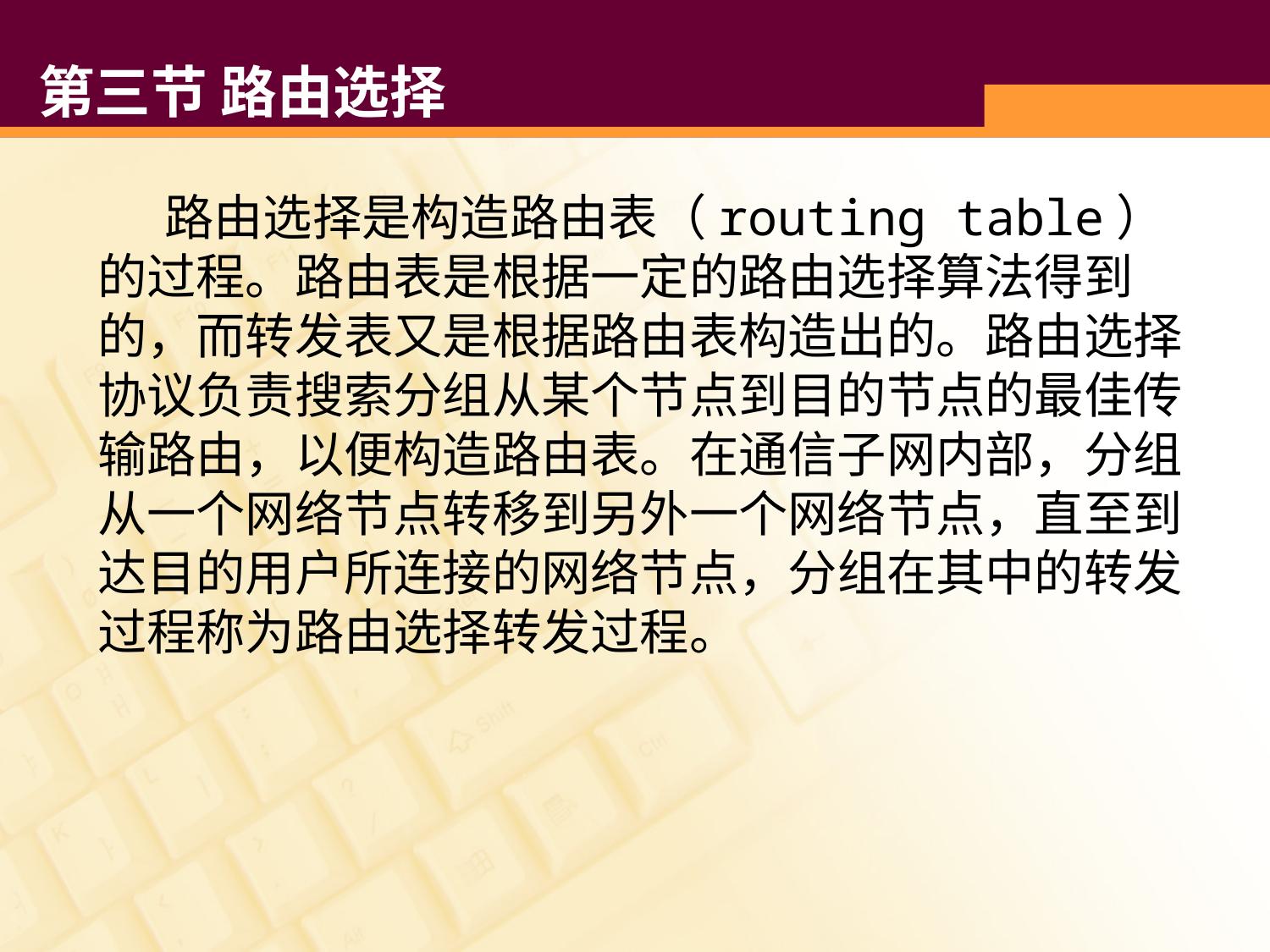

# 第三节 路由选择
    路由选择是构造路由表（routing table）的过程。路由表是根据一定的路由选择算法得到的，而转发表又是根据路由表构造出的。路由选择协议负责搜索分组从某个节点到目的节点的最佳传输路由，以便构造路由表。在通信子网内部，分组从一个网络节点转移到另外一个网络节点，直至到达目的用户所连接的网络节点，分组在其中的转发过程称为路由选择转发过程。